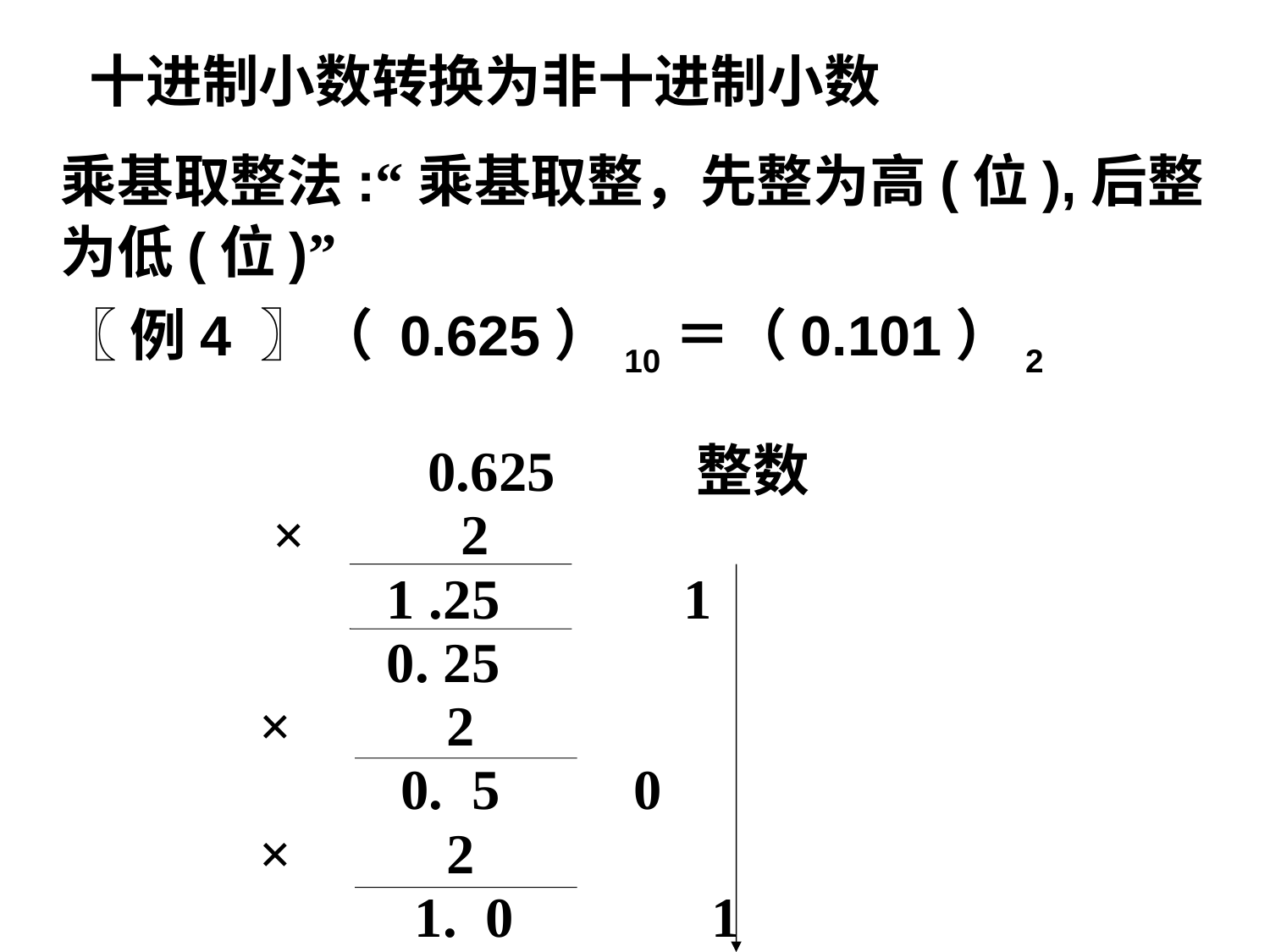

# 十进制小数转换为非十进制小数
乘基取整法:“乘基取整，先整为高(位),后整为低(位)”
〖 例4 〗（ 0.625）10＝（0.101）2
           					   		            		        0.625         整数
               ×           2
                       1 .25             1
                       0. 25
              ×           2
                        0.  5         0
              ×           2
  	                1.  0              1